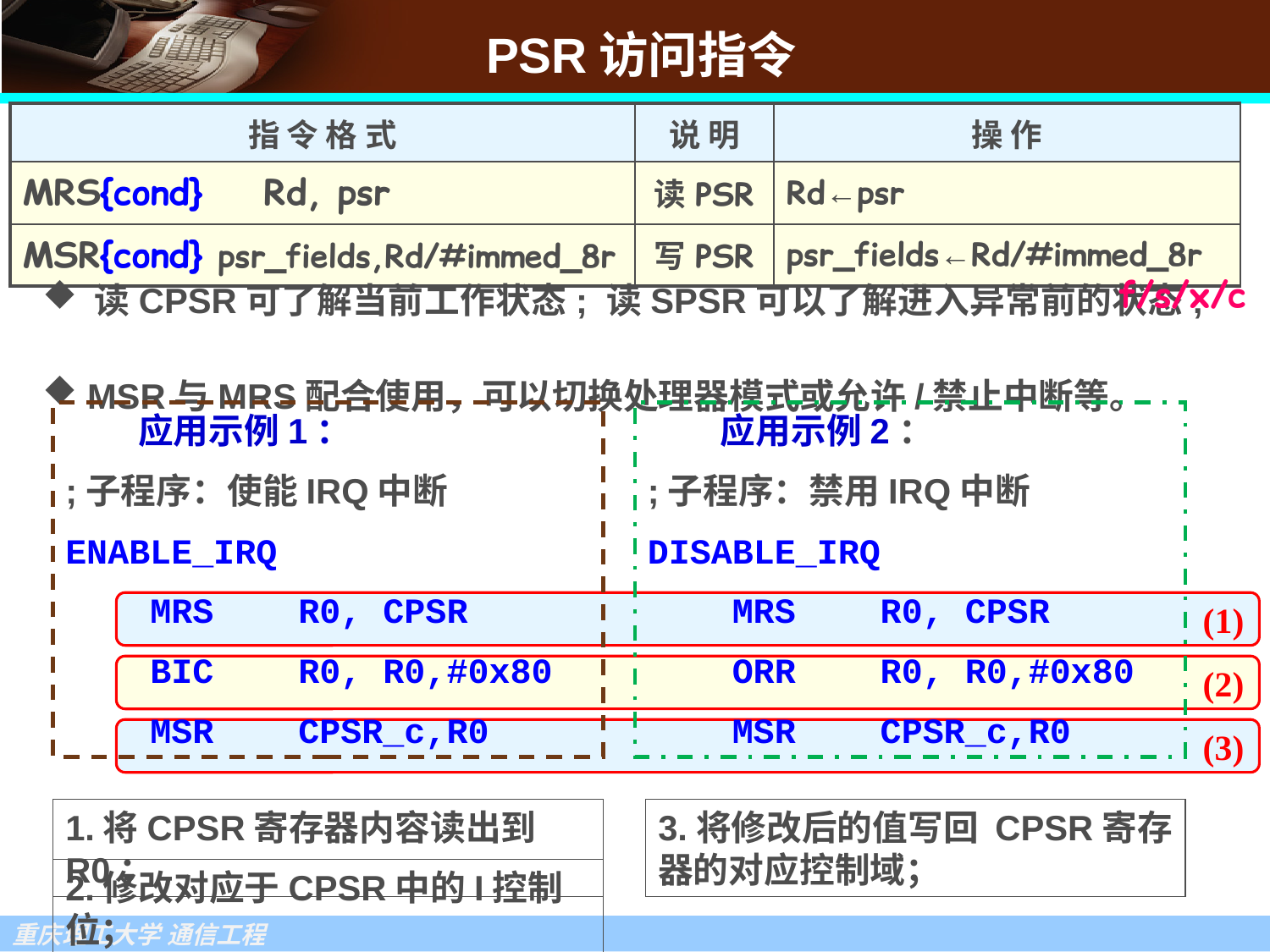

# PSR访问指令
| 指 令 格 式 | 说 明 | 操 作 |
| --- | --- | --- |
| MRS{cond} Rd, psr | 读PSR | Rd←psr |
| MSR{cond} psr\_fields,Rd/#immed\_8r | 写PSR | psr\_fields←Rd/#immed\_8r |
f/s/x/c
 读CPSR可了解当前工作状态; 读SPSR可以了解进入异常前的状态;
 MSR与MRS配合使用，可以切换处理器模式或允许/禁止中断等。
        应用示例1：
;子程序：使能IRQ中断
ENABLE_IRQ
    MRS    R0, CPSR
    BIC    R0, R0,#0x80
    MSR    CPSR_c,R0
        应用示例2：
;子程序：禁用IRQ中断
DISABLE_IRQ
    MRS    R0, CPSR
    ORR    R0, R0,#0x80
    MSR    CPSR_c,R0
(1)
(2)
(3)
1.将CPSR寄存器内容读出到R0；
3.将修改后的值写回 CPSR寄存器的对应控制域；
2.修改对应于CPSR中的I控制位；